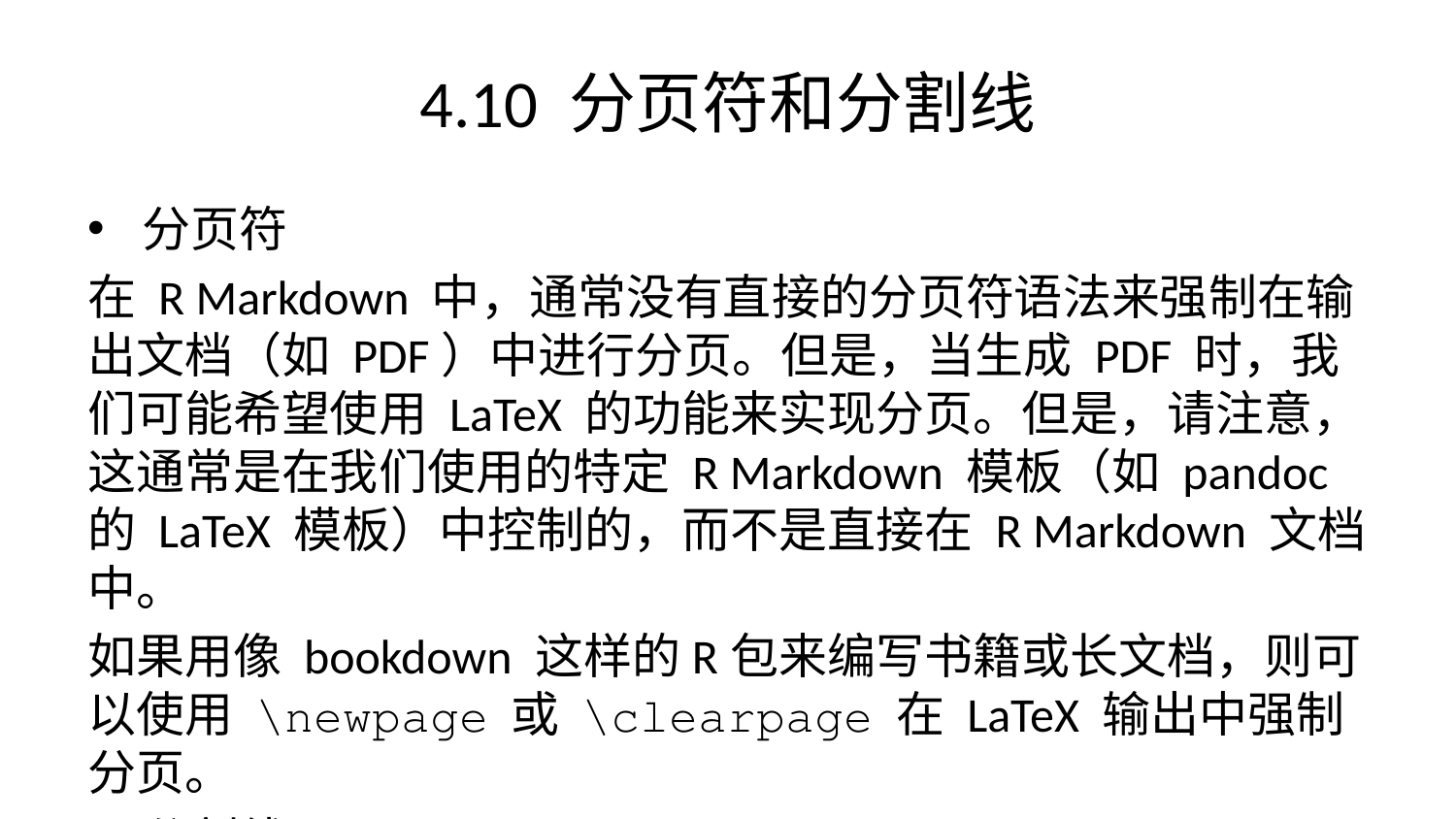

# 4.10 分页符和分割线
分页符
在 R Markdown 中，通常没有直接的分页符语法来强制在输出文档（如 PDF）中进行分页。但是，当生成 PDF 时，我们可能希望使用 LaTeX 的功能来实现分页。但是，请注意，这通常是在我们使用的特定 R Markdown 模板（如 pandoc 的 LaTeX 模板）中控制的，而不是直接在 R Markdown 文档中。
如果用像 bookdown 这样的R包来编写书籍或长文档，则可以使用 \newpage 或 \clearpage 在 LaTeX 输出中强制分页。
分割线
用 HTML 或 Markdown 的语法来添加分割线。